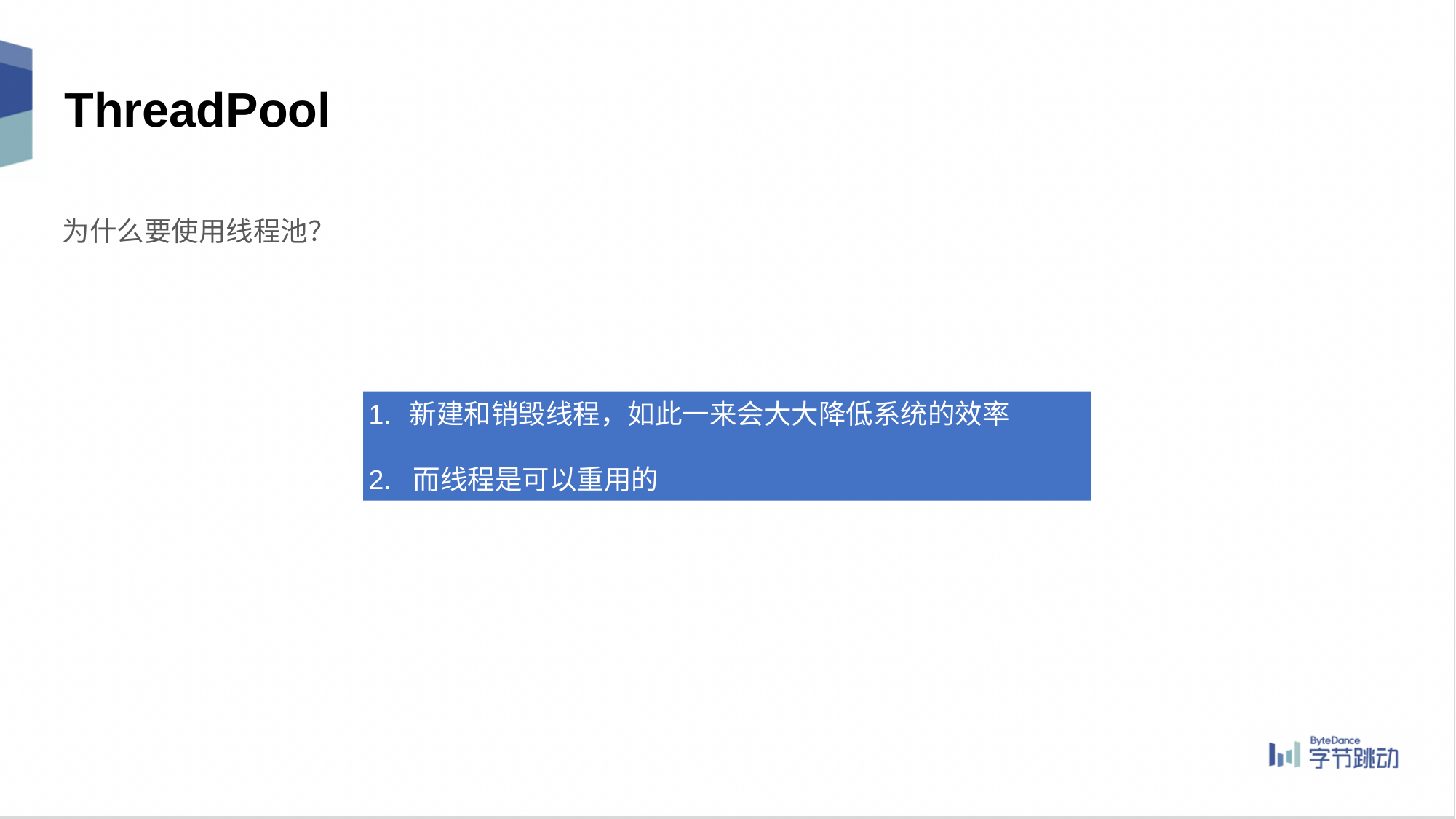

ThreadPool
为什么要使用线程池？
新建和销毁线程，如此一来会大大降低系统的效率

2.  而线程是可以重用的
24